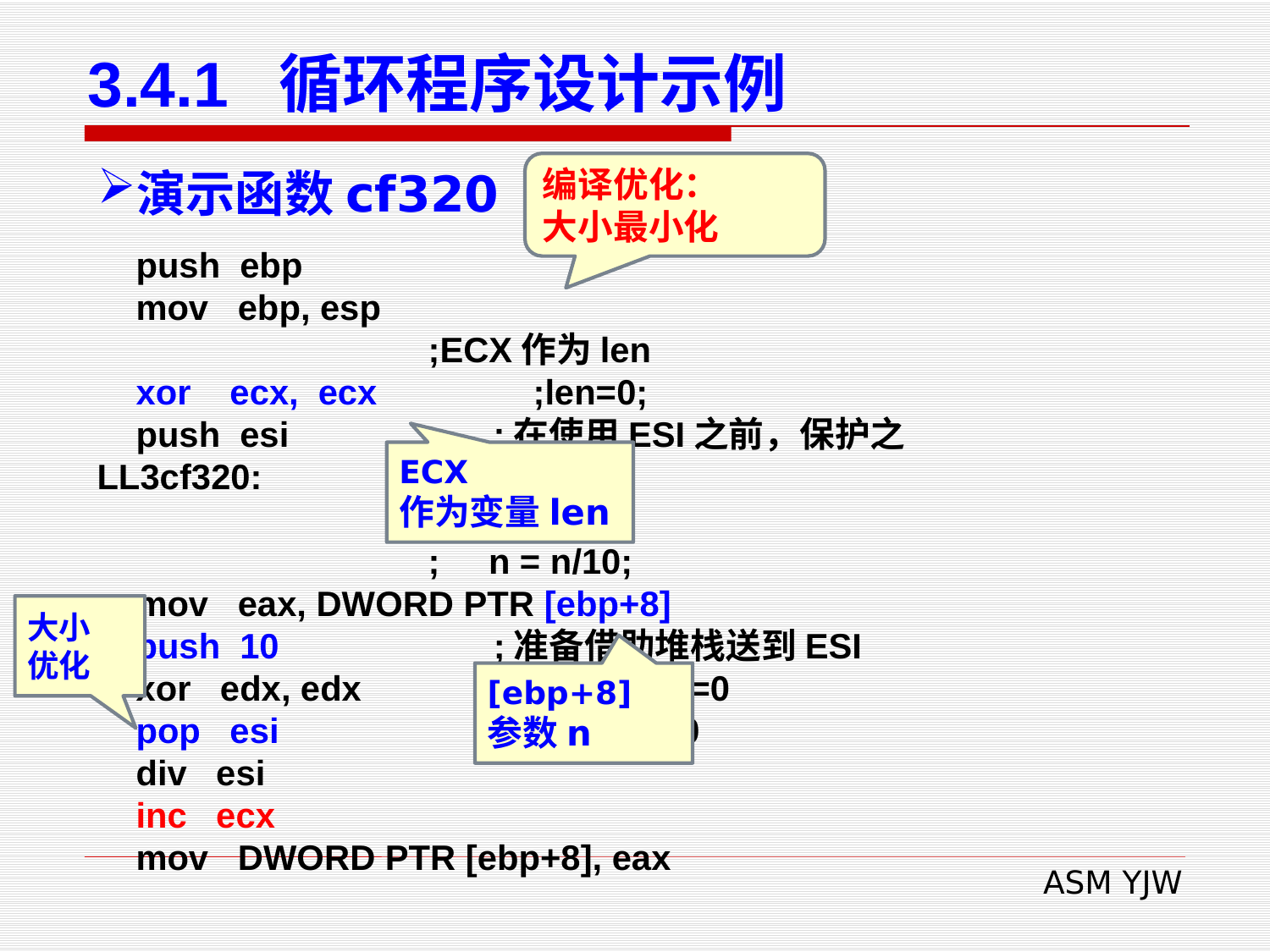

# 3.4.1  循环程序设计示例
编译优化：
大小最小化
演示函数cf320
    push  ebp
    mov   ebp, esp
                                  ;ECX作为len
    xor    ecx,  ecx                ;len=0;
    push  esi                     ;在使用ESI之前，保护之
LL3cf320:                         ;do  {
                                  ;     len++;
                                  ;     n = n/10;
    mov   eax, DWORD PTR [ebp+8]
    push  10                      ;准备借助堆栈送到ESI
    xor   edx, edx                ;使得EDX=0
    pop   esi                     ;使得ESI=10
    div   esi
    inc   ecx
    mov   DWORD PTR [ebp+8], eax
ECX
作为变量len
大小
优化
[ebp+8]
参数n